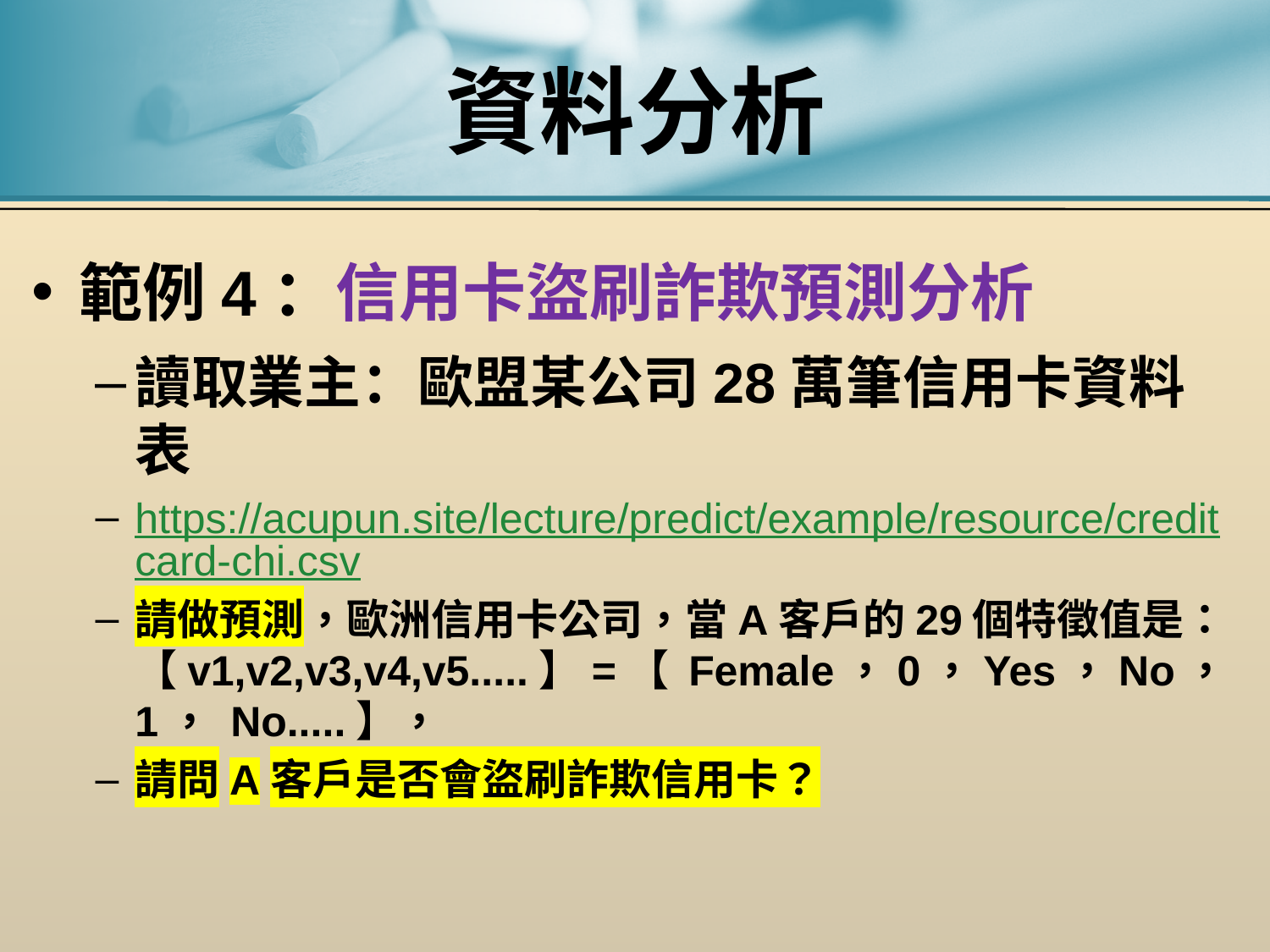

# 資料分析
範例4：信用卡盜刷詐欺預測分析
讀取業主：歐盟某公司28萬筆信用卡資料表
https://acupun.site/lecture/predict/example/resource/creditcard-chi.csv
請做預測，歐洲信用卡公司，當A客戶的29個特徵值是：【v1,v2,v3,v4,v5.....】=【 Female，0，Yes，No，1， No.....】，
請問A客戶是否會盜刷詐欺信用卡？